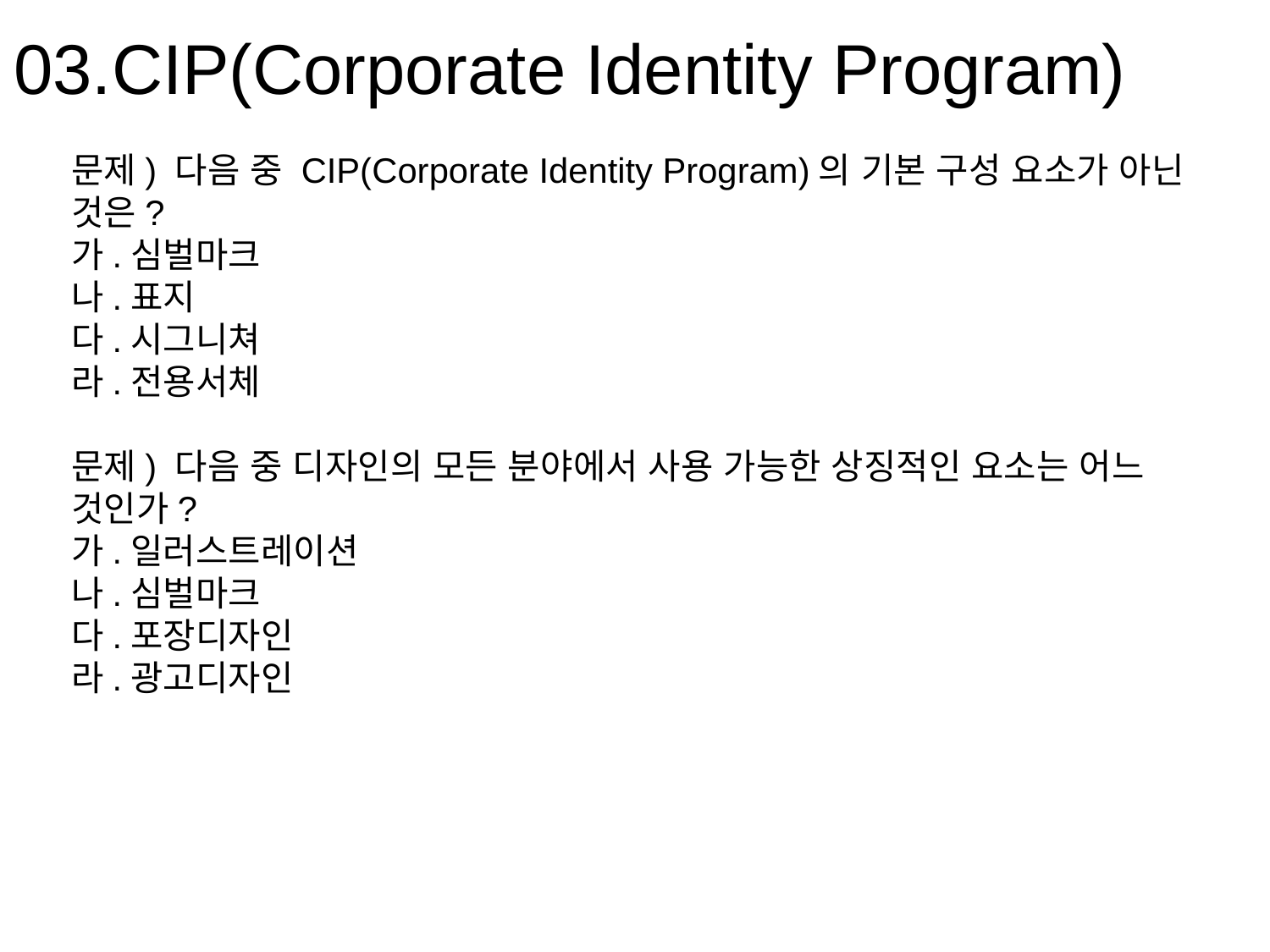

# 03.CIP(Corporate Identity Program)
문제) 다음 중 CIP(Corporate Identity Program)의 기본 구성 요소가 아닌 것은?
가.심벌마크
나.표지
다.시그니쳐
라.전용서체

문제) 다음 중 디자인의 모든 분야에서 사용 가능한 상징적인 요소는 어느 것인가?
가.일러스트레이션
나.심벌마크
다.포장디자인
라.광고디자인